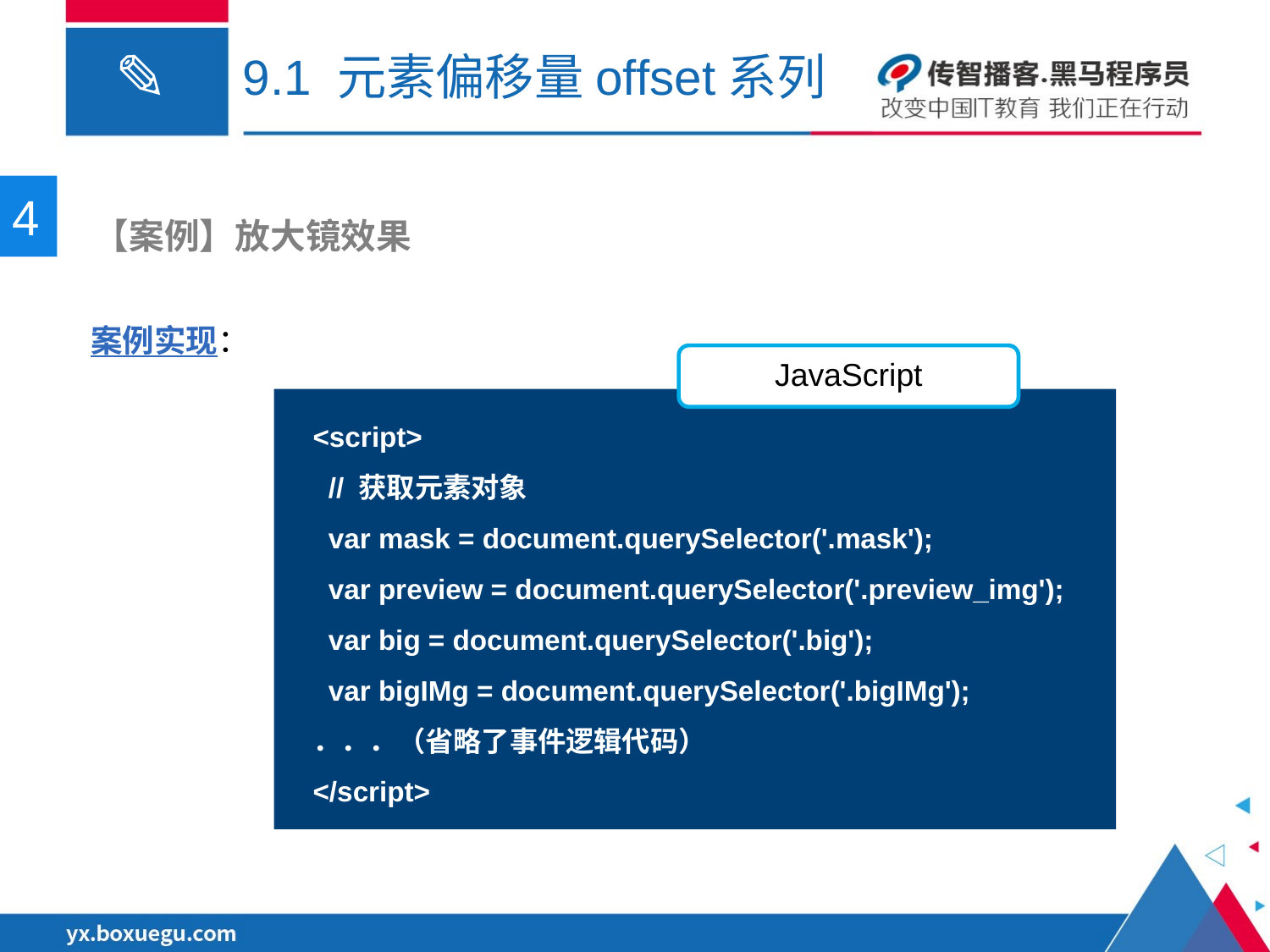

# 9.1 元素偏移量offset系列

4
  【案例】放大镜效果
案例实现：
JavaScript

<script>
  // 获取元素对象
  var mask = document.querySelector('.mask');
  var preview = document.querySelector('.preview_img');
  var big = document.querySelector('.big');
  var bigIMg = document.querySelector('.bigIMg');
．．．（省略了事件逻辑代码）
</script>